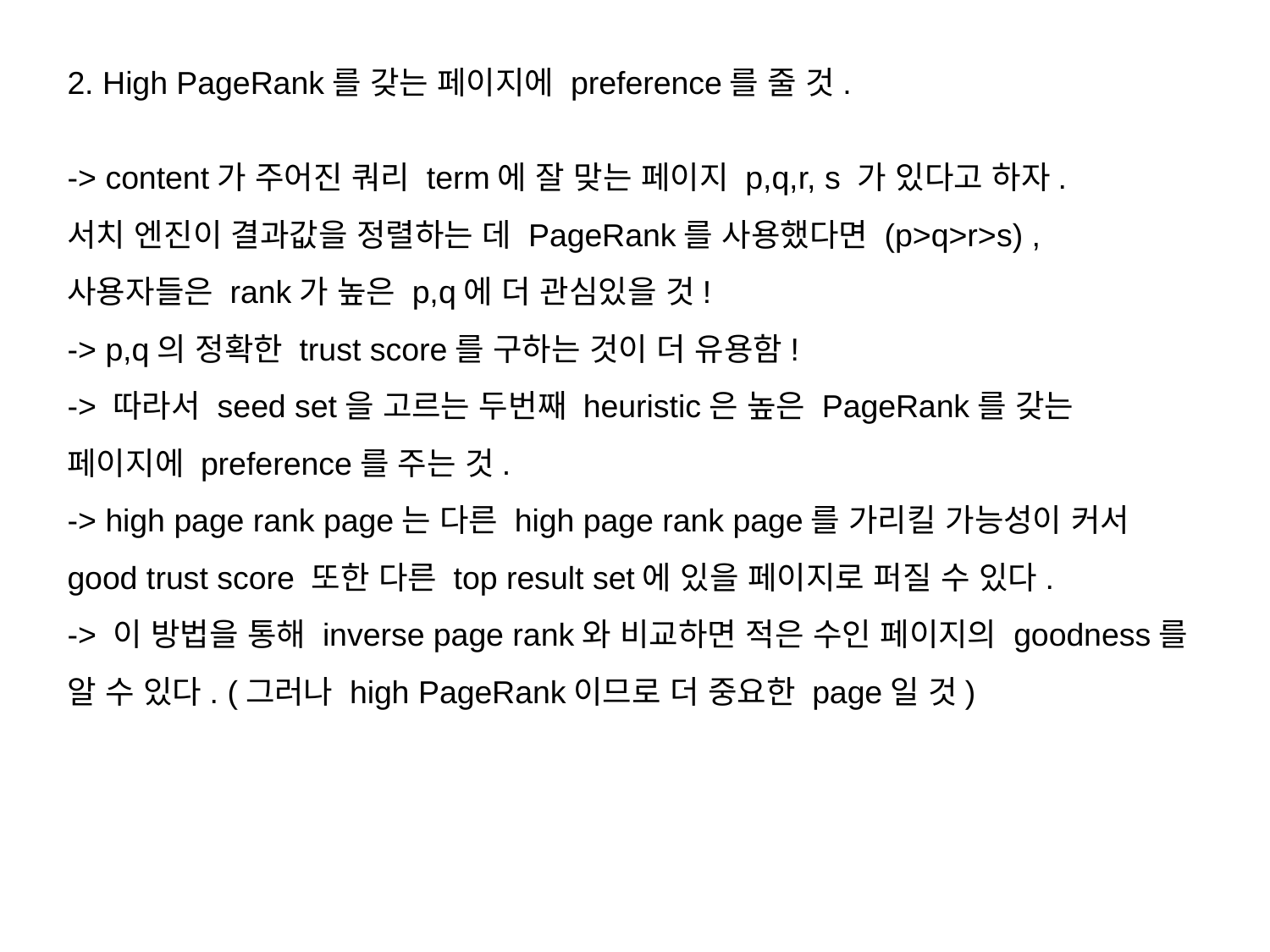

2. High PageRank를 갖는 페이지에 preference를 줄 것.

-> content가 주어진 쿼리 term에 잘 맞는 페이지 p,q,r, s 가 있다고 하자.
서치 엔진이 결과값을 정렬하는 데 PageRank를 사용했다면 (p>q>r>s) , 사용자들은 rank가 높은 p,q에 더 관심있을 것!
-> p,q의 정확한 trust score를 구하는 것이 더 유용함!
-> 따라서 seed set을 고르는 두번째 heuristic은 높은 PageRank를 갖는 페이지에 preference를 주는 것.
-> high page rank page는 다른 high page rank page를 가리킬 가능성이 커서 good trust score 또한 다른 top result set에 있을 페이지로 퍼질 수 있다.
-> 이 방법을 통해 inverse page rank와 비교하면 적은 수인 페이지의 goodness를 알 수 있다. (그러나 high PageRank이므로 더 중요한 page일 것)